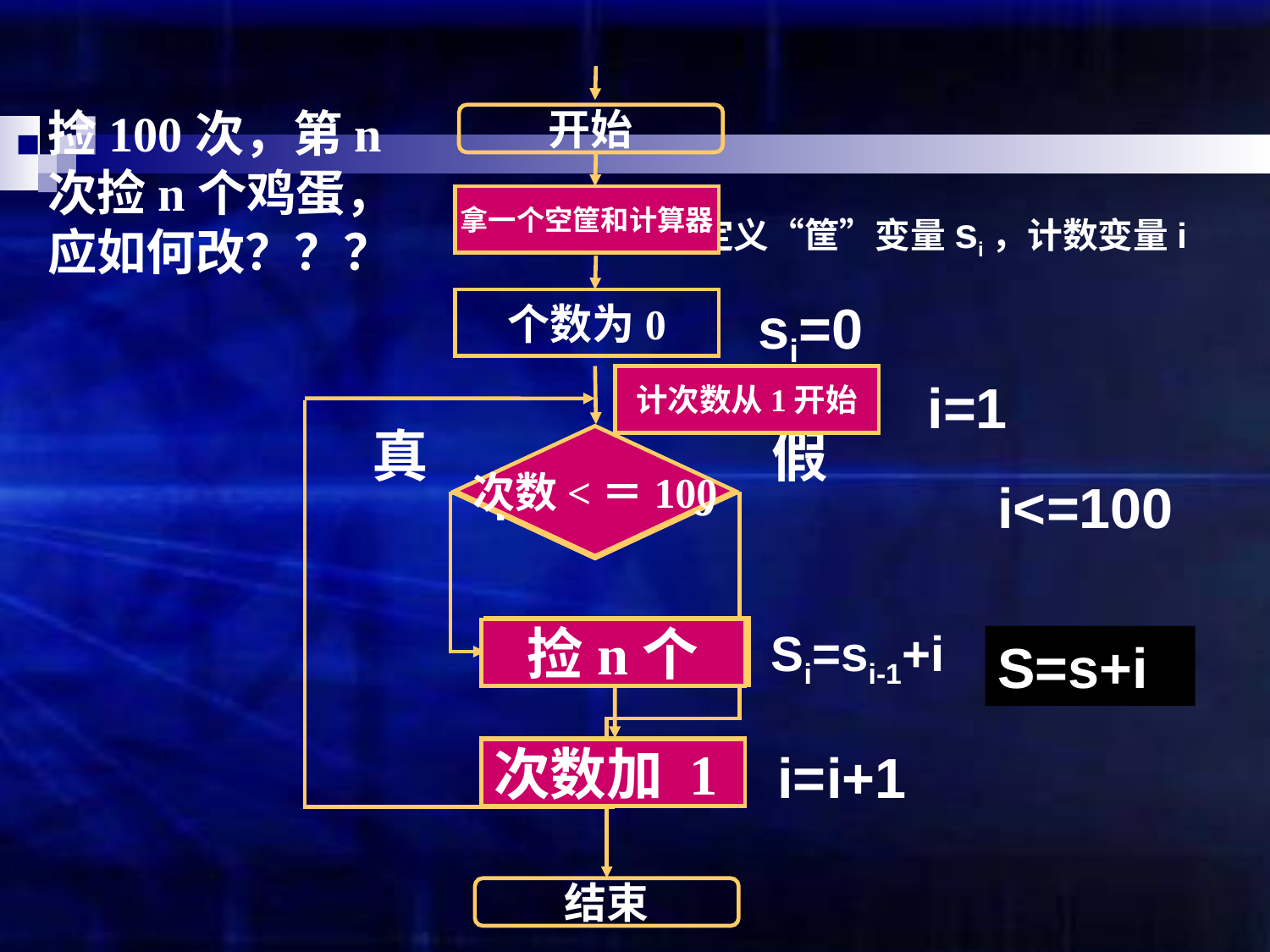

开始

拿一个空筐

个数为0

真
假
个数<100
捡一个

个数加 1
结束
捡100次，第n次捡n个鸡蛋，应如何改？？？
拿一个空筐和计算器
定义“筐”变量si，计数变量i
si=0
计次数从1开始
i=1
次数<＝100
i<=100
Si=si-1+i
捡n个
S=s+i
i=i+1
次数加 1